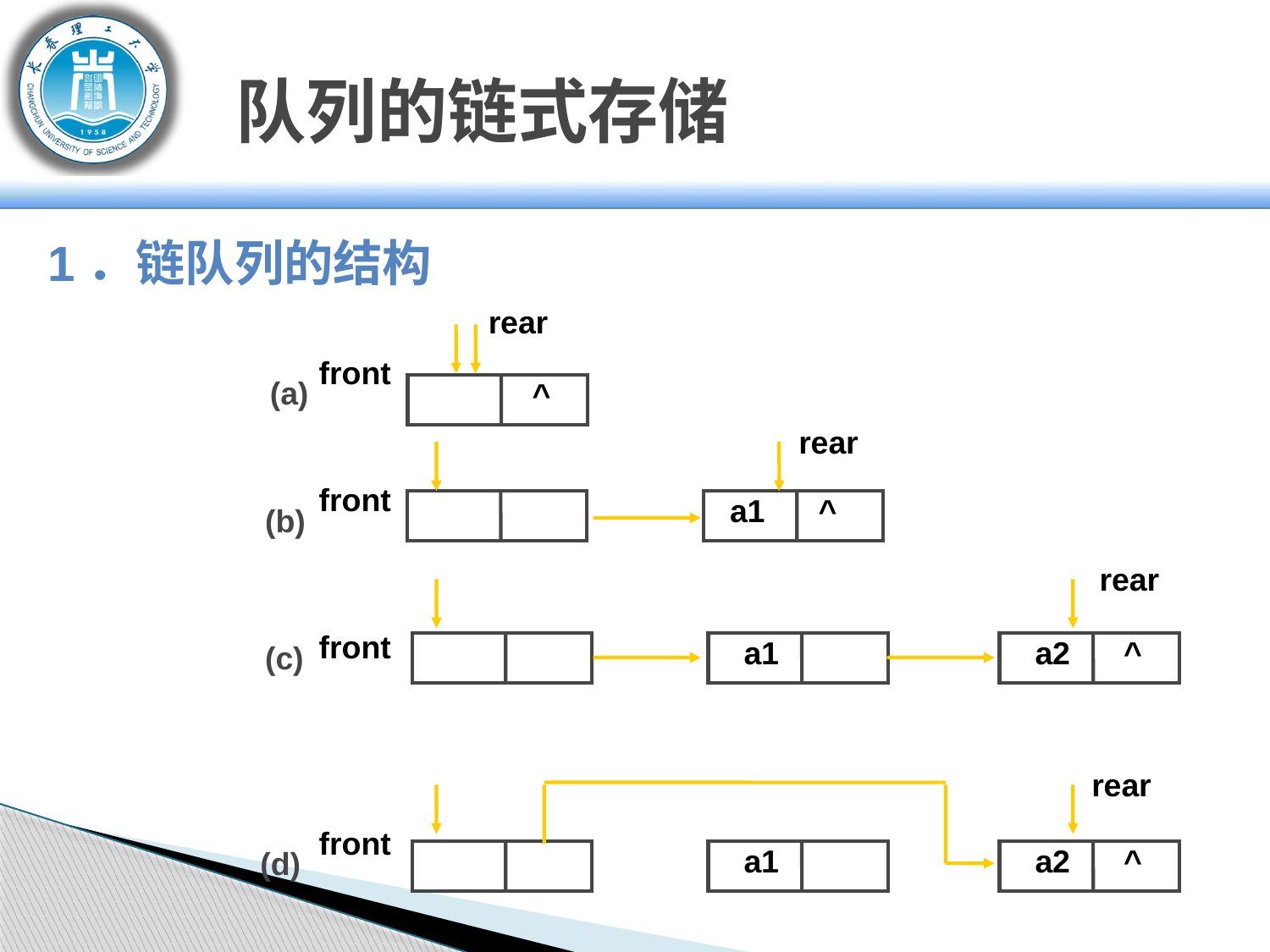

# 队列的链式存储
1．链队列的结构
  rear
      front

(a)
              ^

rear
      front

   a1      ^

(b)

   rear

      front

    a1

    a2      ^

(c)

 rear

      front

    a1

    a2      ^

(d)